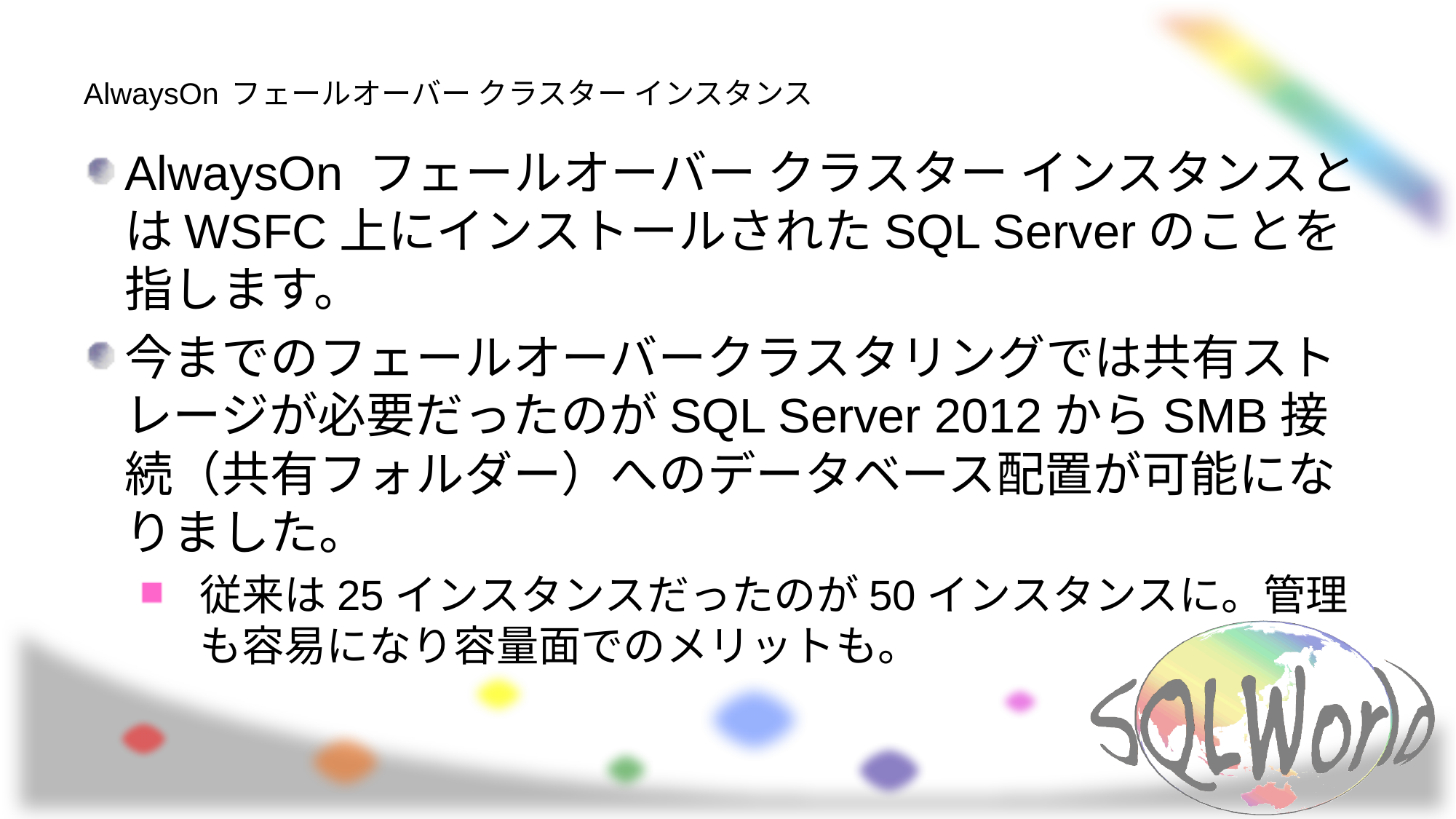

# AlwaysOn フェールオーバー クラスター インスタンス
AlwaysOn フェールオーバー クラスター インスタンスとはWSFC上にインストールされたSQL Serverのことを指します。
今までのフェールオーバークラスタリングでは共有ストレージが必要だったのがSQL Server 2012からSMB接続（共有フォルダー）へのデータベース配置が可能になりました。
従来は25インスタンスだったのが50インスタンスに。管理も容易になり容量面でのメリットも。